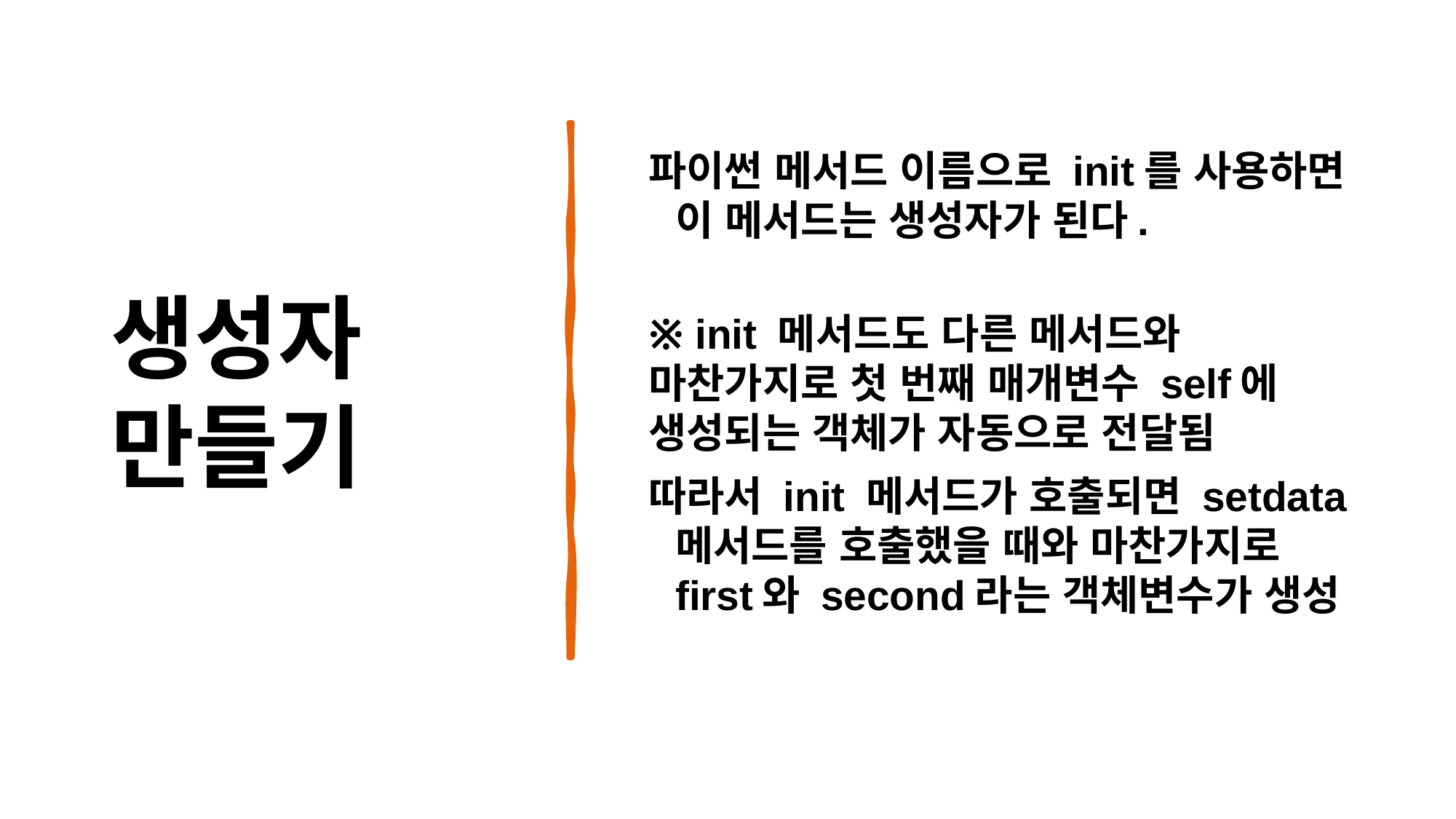

# 생성자 만들기
파이썬 메서드 이름으로 init를 사용하면 이 메서드는 생성자가 된다.
※ init 메서드도 다른 메서드와 마찬가지로 첫 번째 매개변수 self에 생성되는 객체가 자동으로 전달됨
따라서 init 메서드가 호출되면 setdata 메서드를 호출했을 때와 마찬가지로 first와 second라는 객체변수가 생성